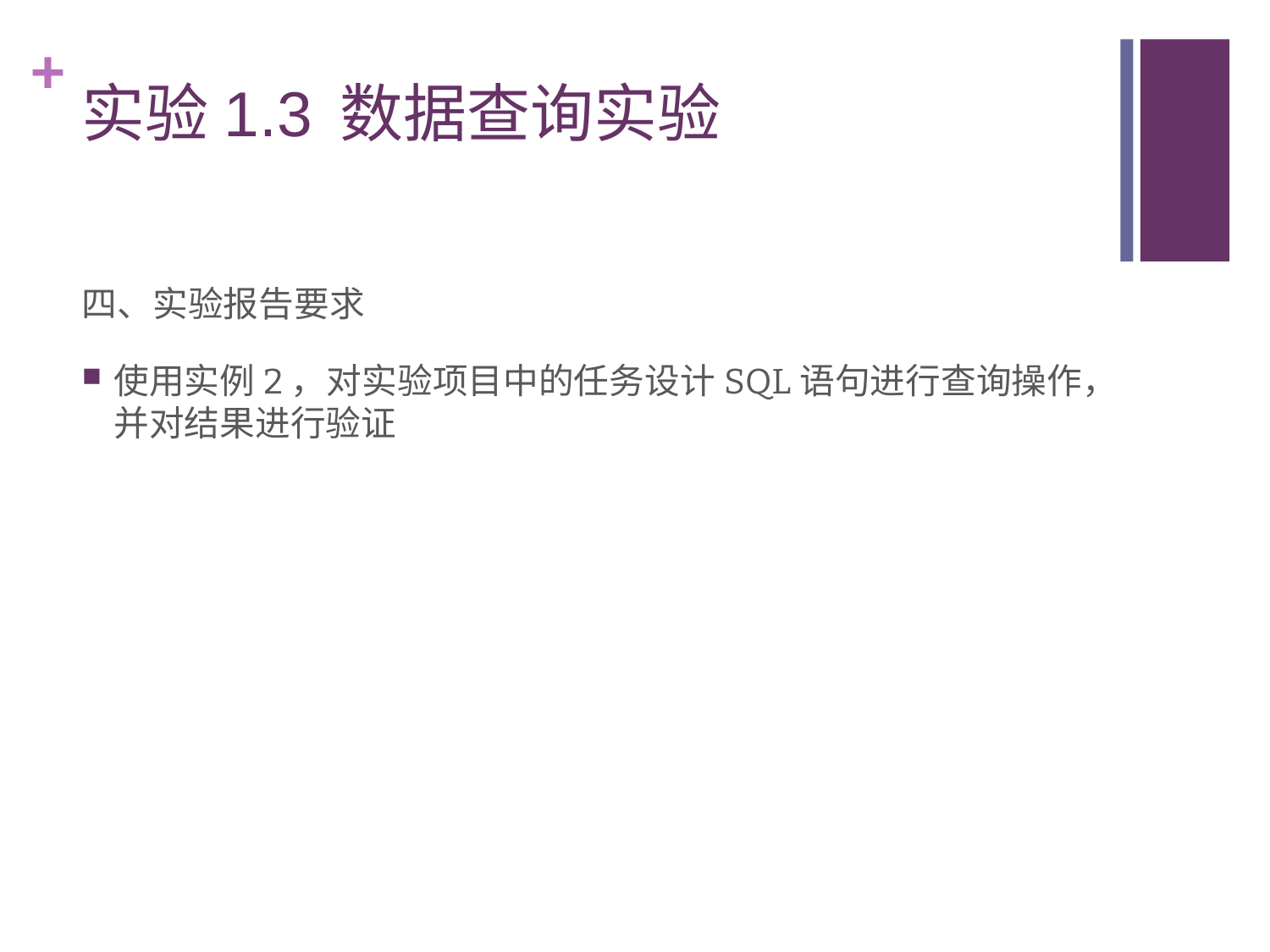

# 实验1.3 数据查询实验
四、实验报告要求
使用实例2，对实验项目中的任务设计SQL语句进行查询操作，并对结果进行验证